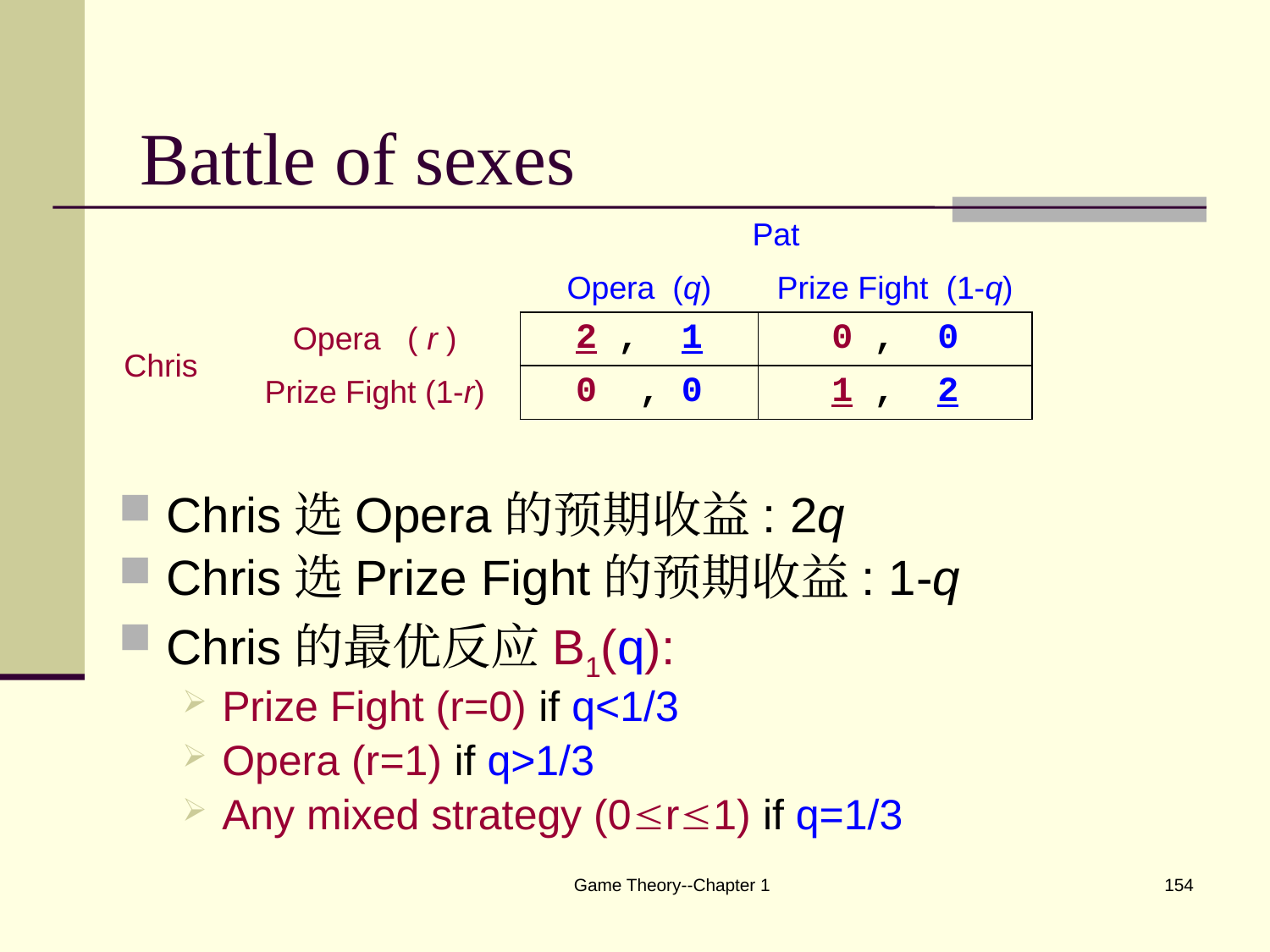

# Battle of sexes
|  |  | Pat |  |
| --- | --- | --- | --- |
|  |  | Opera (q) | Prize Fight (1-q) |
| Chris | Opera ( r ) | 2 , 1 | 0 , 0 |
|  | Prize Fight (1-r) | 0 , 0 | 1 , 2 |
Chris选Opera的预期收益: 2q
Chris选Prize Fight的预期收益: 1-q
Chris的最优反应B1(q):
Prize Fight (r=0) if q<1/3
Opera (r=1) if q>1/3
Any mixed strategy (0≤r≤1) if q=1/3
Game Theory--Chapter 1
154